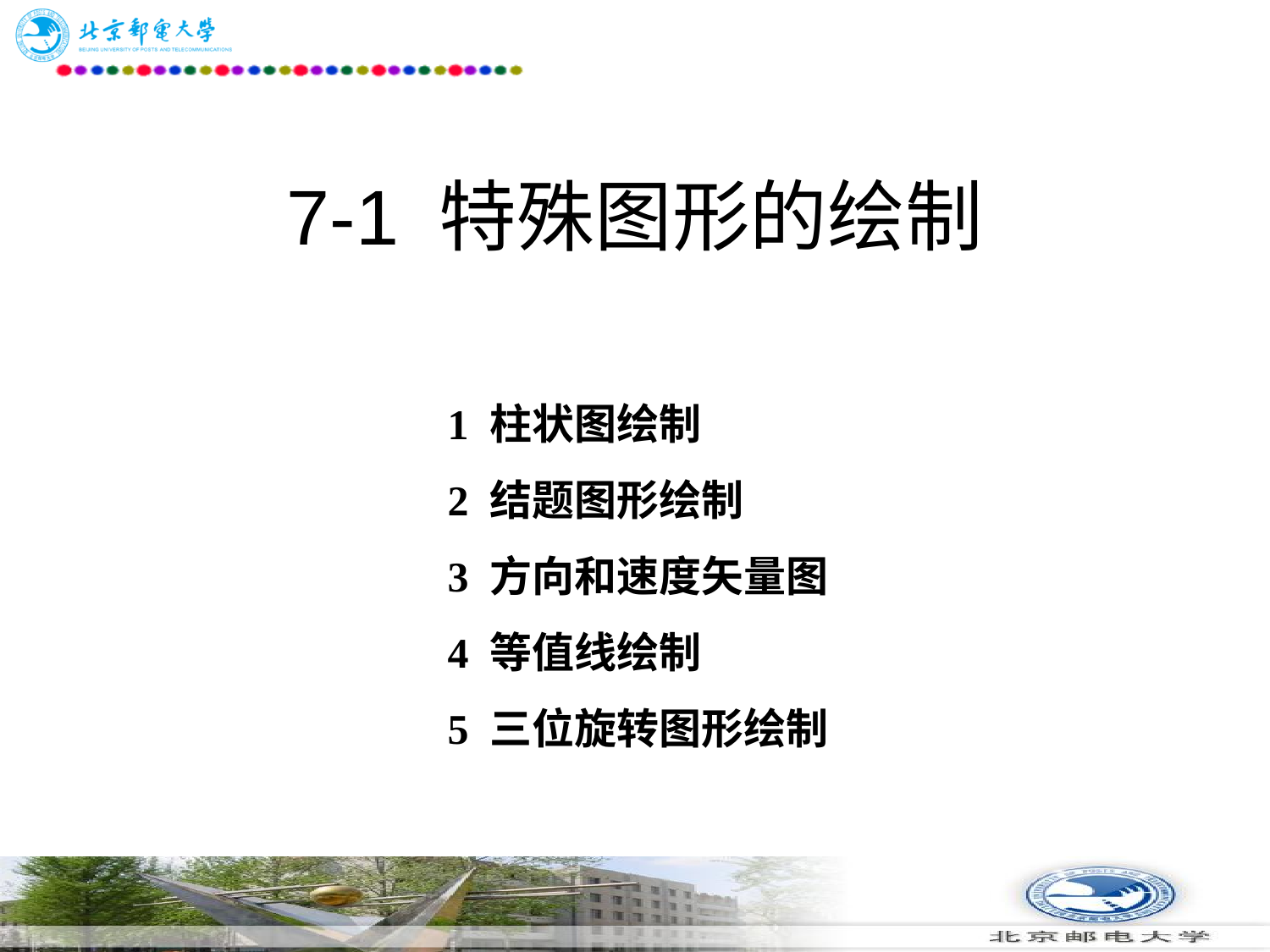

# 7-1 特殊图形的绘制
1 柱状图绘制
2 结题图形绘制
3 方向和速度矢量图
4 等值线绘制
5 三位旋转图形绘制